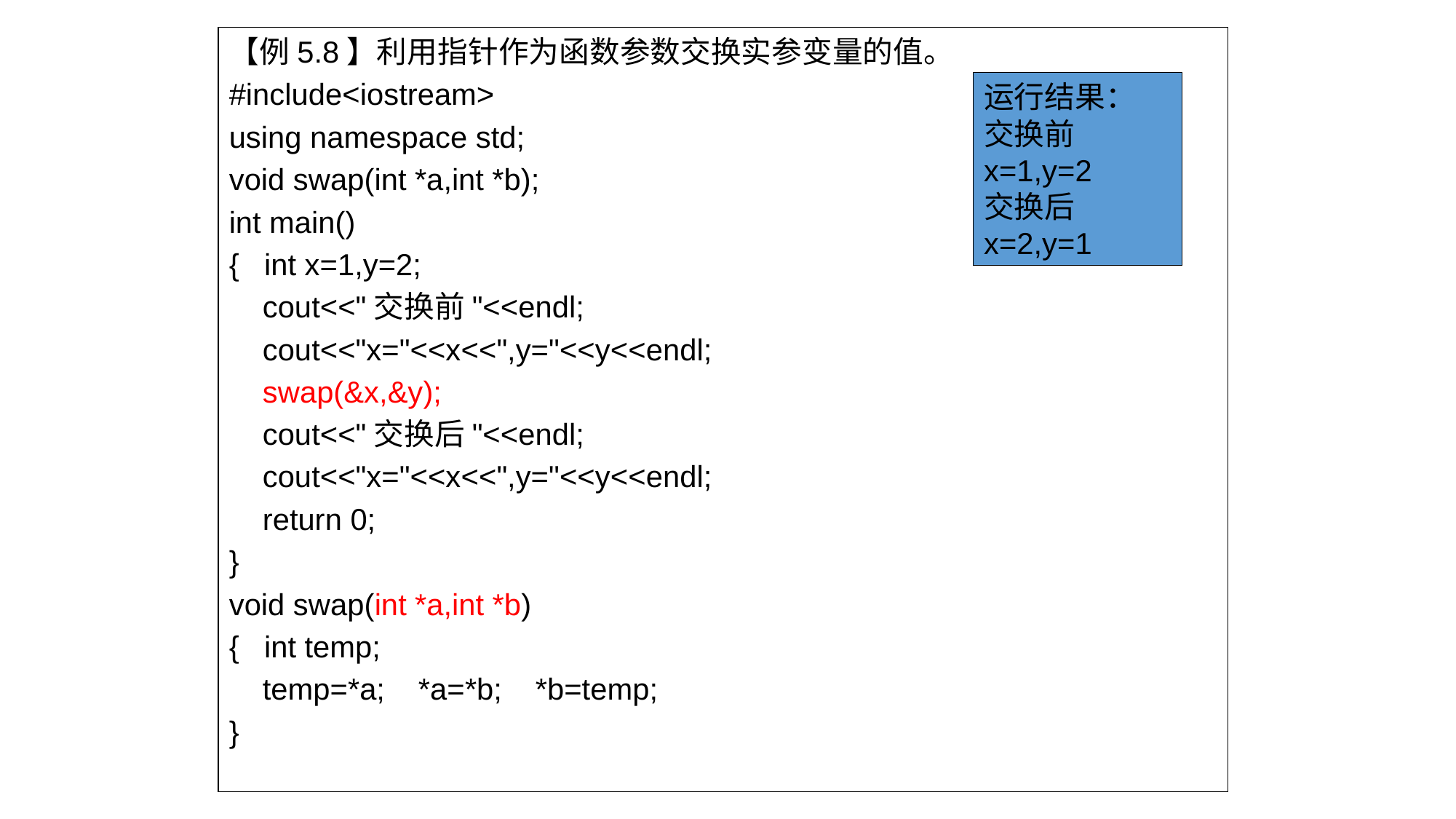

【例5.8】利用指针作为函数参数交换实参变量的值。
#include<iostream>
using namespace std;
void swap(int *a,int *b);
int main()
{   int x=1,y=2;
    cout<<"交换前"<<endl;
    cout<<"x="<<x<<",y="<<y<<endl;
    swap(&x,&y);
    cout<<"交换后"<<endl;
    cout<<"x="<<x<<",y="<<y<<endl;
    return 0;
}
void swap(int *a,int *b)
{   int temp;
    temp=*a;    *a=*b;    *b=temp;
}
运行结果：
交换前
x=1,y=2
交换后
x=2,y=1